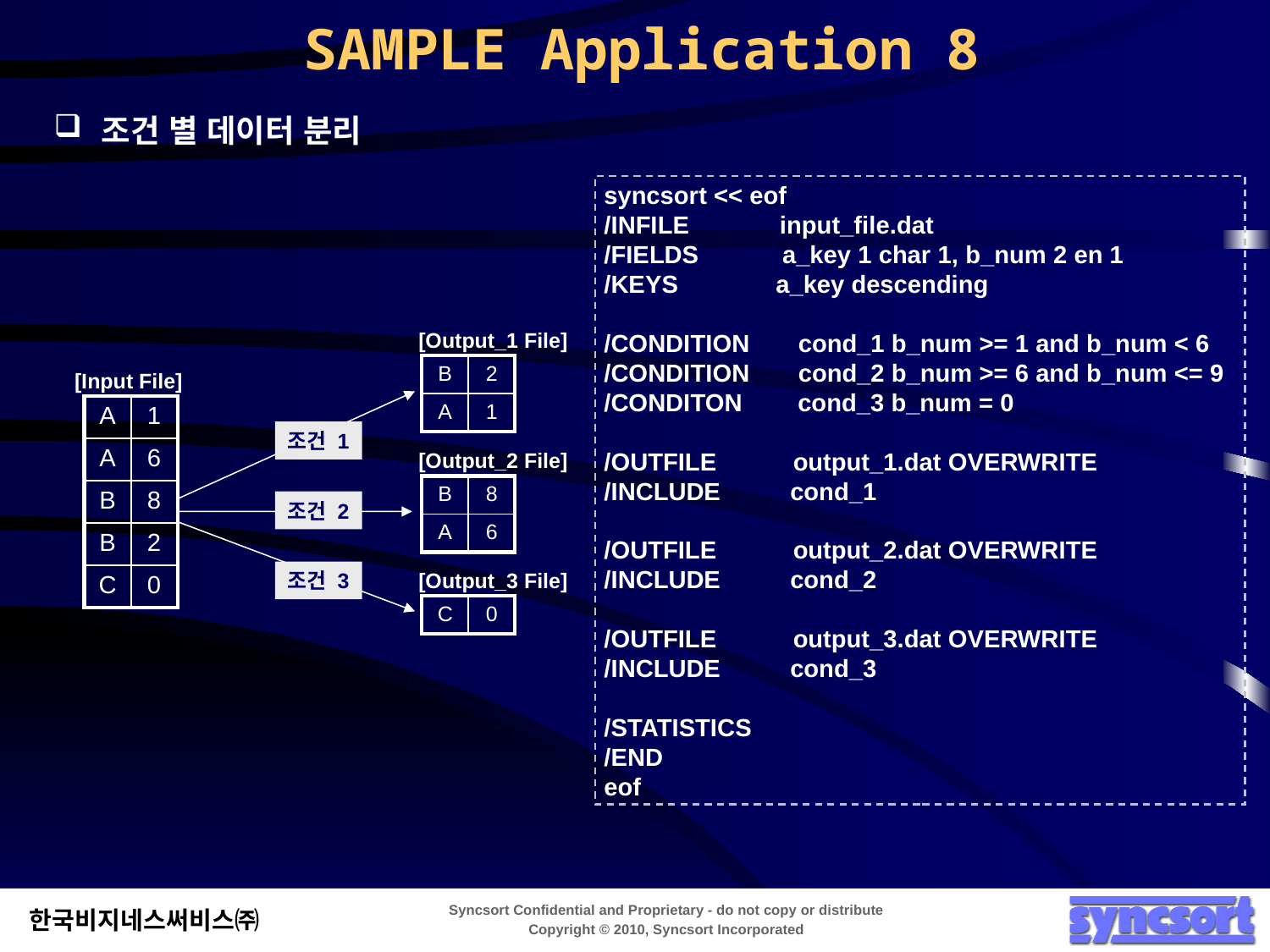

SAMPLE Application 8
조건 별 데이터 분리
syncsort << eof
/INFILE             input_file.dat
/FIELDS            a_key 1 char 1, b_num 2 en 1
/KEYS              a_key descending

/CONDITION       cond_1 b_num >= 1 and b_num < 6
/CONDITION       cond_2 b_num >= 6 and b_num <= 9
/CONDITON        cond_3 b_num = 0

/OUTFILE           output_1.dat OVERWRITE
/INCLUDE          cond_1

/OUTFILE           output_2.dat OVERWRITE
/INCLUDE          cond_2

/OUTFILE           output_3.dat OVERWRITE
/INCLUDE          cond_3

/STATISTICS
/END
eof
[Output_1 File]
| B | 2 |
| --- | --- |
| A | 1 |
[Input File]

| A | 1 |
| --- | --- |
| A | 6 |
| B | 8 |
| B | 2 |
| C | 0 |
조건 1
[Output_2 File]
| B | 8 |
| --- | --- |
| A | 6 |
조건 2

조건 3
[Output_3 File]
| C | 0 |
| --- | --- |